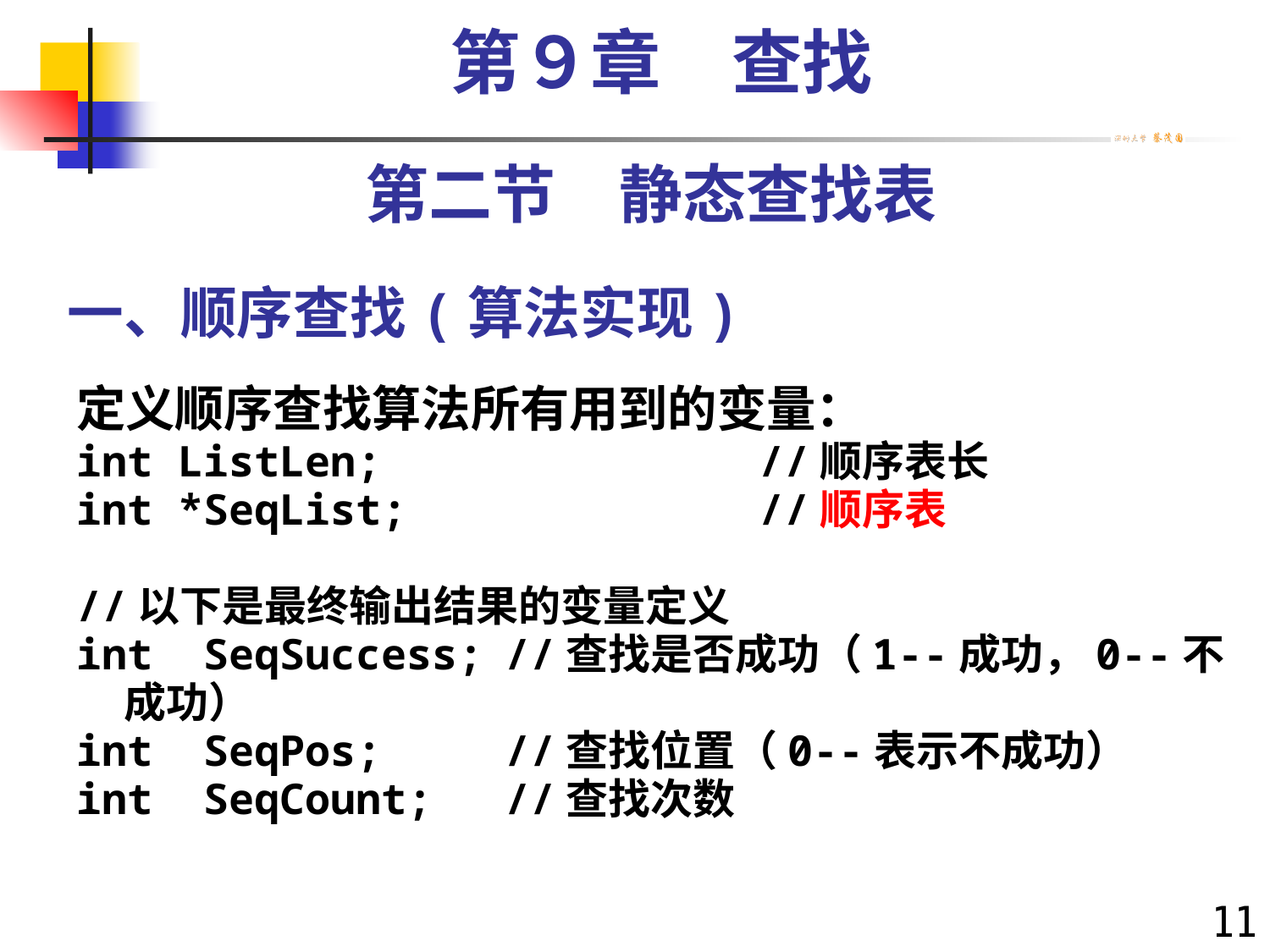

第９章　查找
第二节　静态查找表
# 一、顺序查找(算法实现)
定义顺序查找算法所有用到的变量：
int ListLen;			//顺序表长
int *SeqList;			//顺序表

//以下是最终输出结果的变量定义
int  SeqSuccess;	//查找是否成功（1--成功，0--不成功）
int  SeqPos;	//查找位置（0--表示不成功）
int  SeqCount;	//查找次数

11